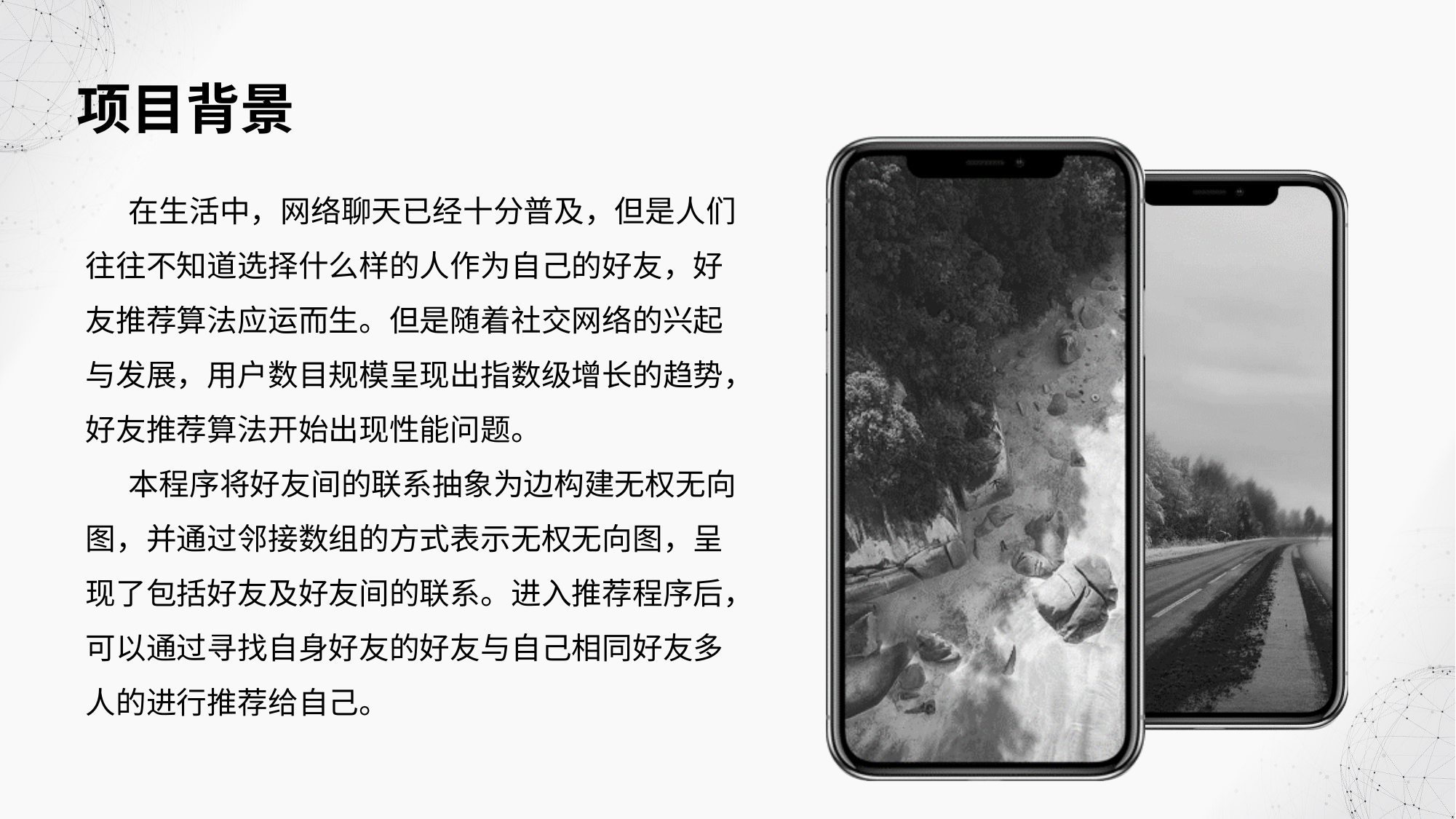

项目背景

在生活中，网络聊天已经十分普及，但是人们往往不知道选择什么样的人作为自己的好友，好友推荐算法应运而生。但是随着社交网络的兴起与发展，用户数目规模呈现出指数级增长的趋势，好友推荐算法开始出现性能问题。
本程序将好友间的联系抽象为边构建无权无向图，并通过邻接数组的方式表示无权无向图，呈现了包括好友及好友间的联系。进入推荐程序后，可以通过寻找自身好友的好友与自己相同好友多人的进行推荐给自己。